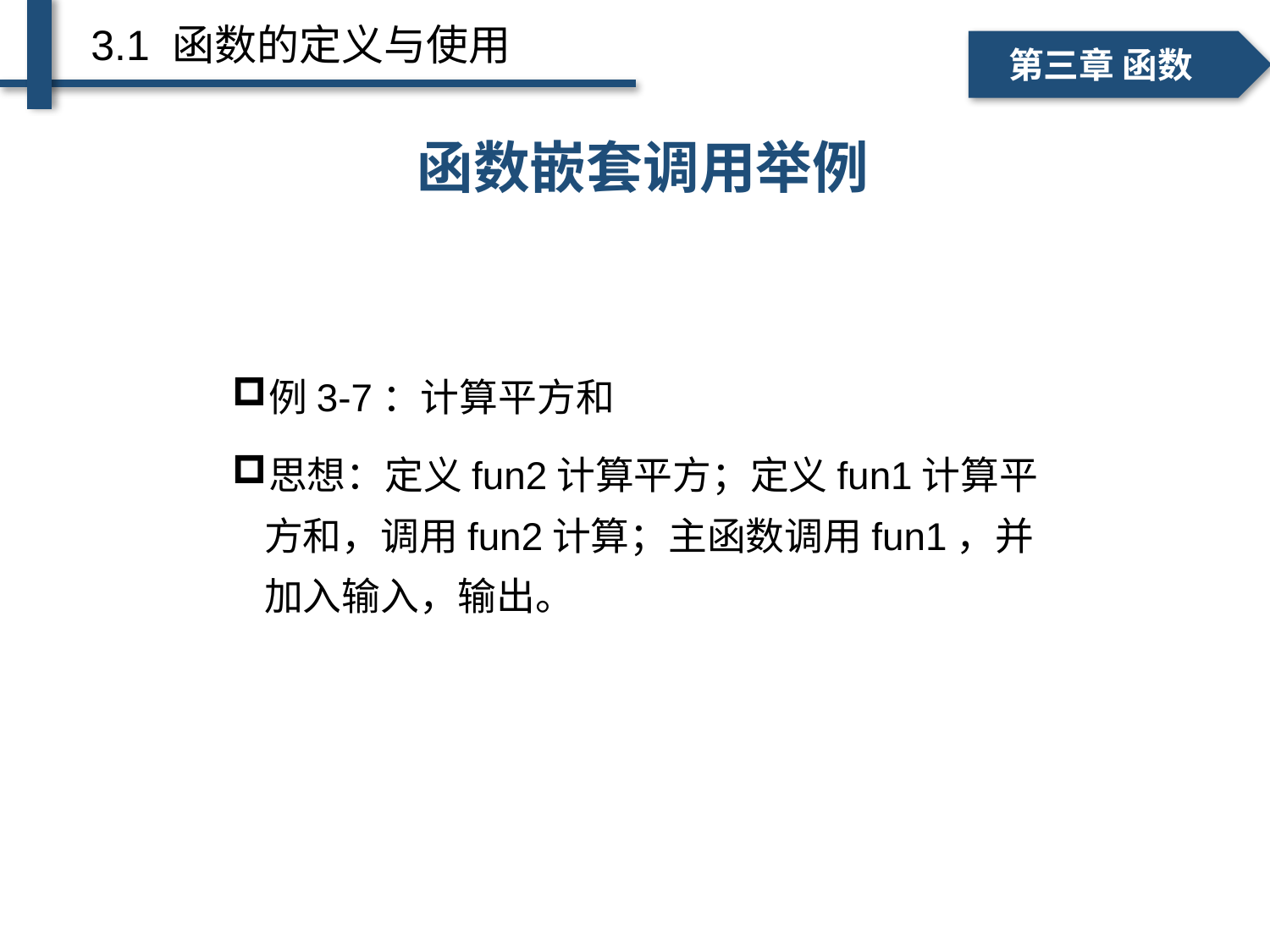

3.1 函数的定义与使用
一、个人简介
二、学术成绩

第三章 函数

函数嵌套调用举例
例3-7：计算平方和
思想：定义fun2计算平方；定义fun1计算平方和，调用fun2计算；主函数调用fun1，并加入输入，输出。
32